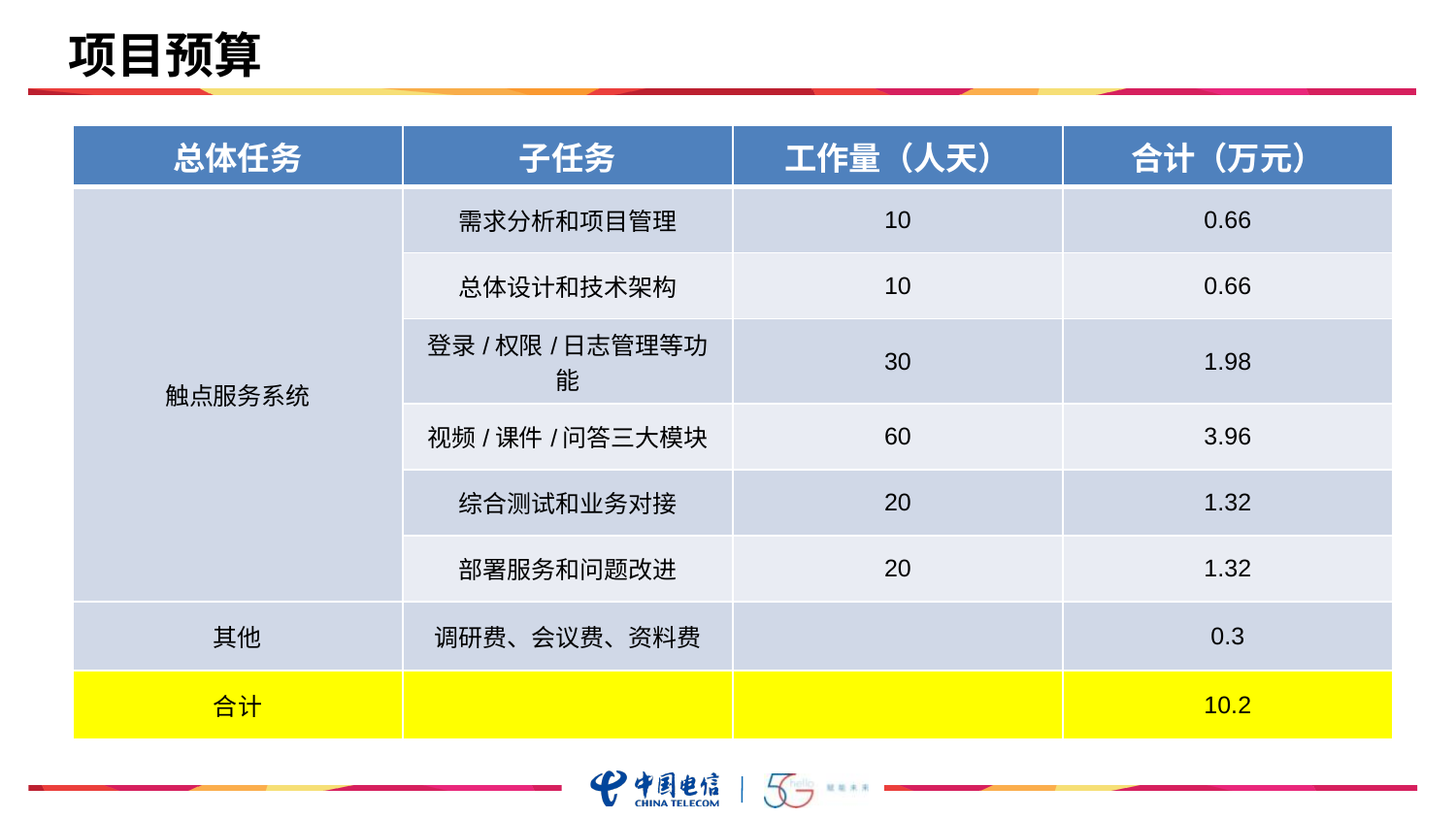

项目预算
| 总体任务 | 子任务 | 工作量（人天） | 合计（万元） |
| --- | --- | --- | --- |
| 触点服务系统 | 需求分析和项目管理 | 10 | 0.66 |
|  | 总体设计和技术架构 | 10 | 0.66 |
|  | 登录/权限/日志管理等功能 | 30 | 1.98 |
|  | 视频/课件/问答三大模块 | 60 | 3.96 |
|  | 综合测试和业务对接 | 20 | 1.32 |
|  | 部署服务和问题改进 | 20 | 1.32 |
| 其他 | 调研费、会议费、资料费 |  | 0.3 |
| 合计 |  |  | 10.2 |